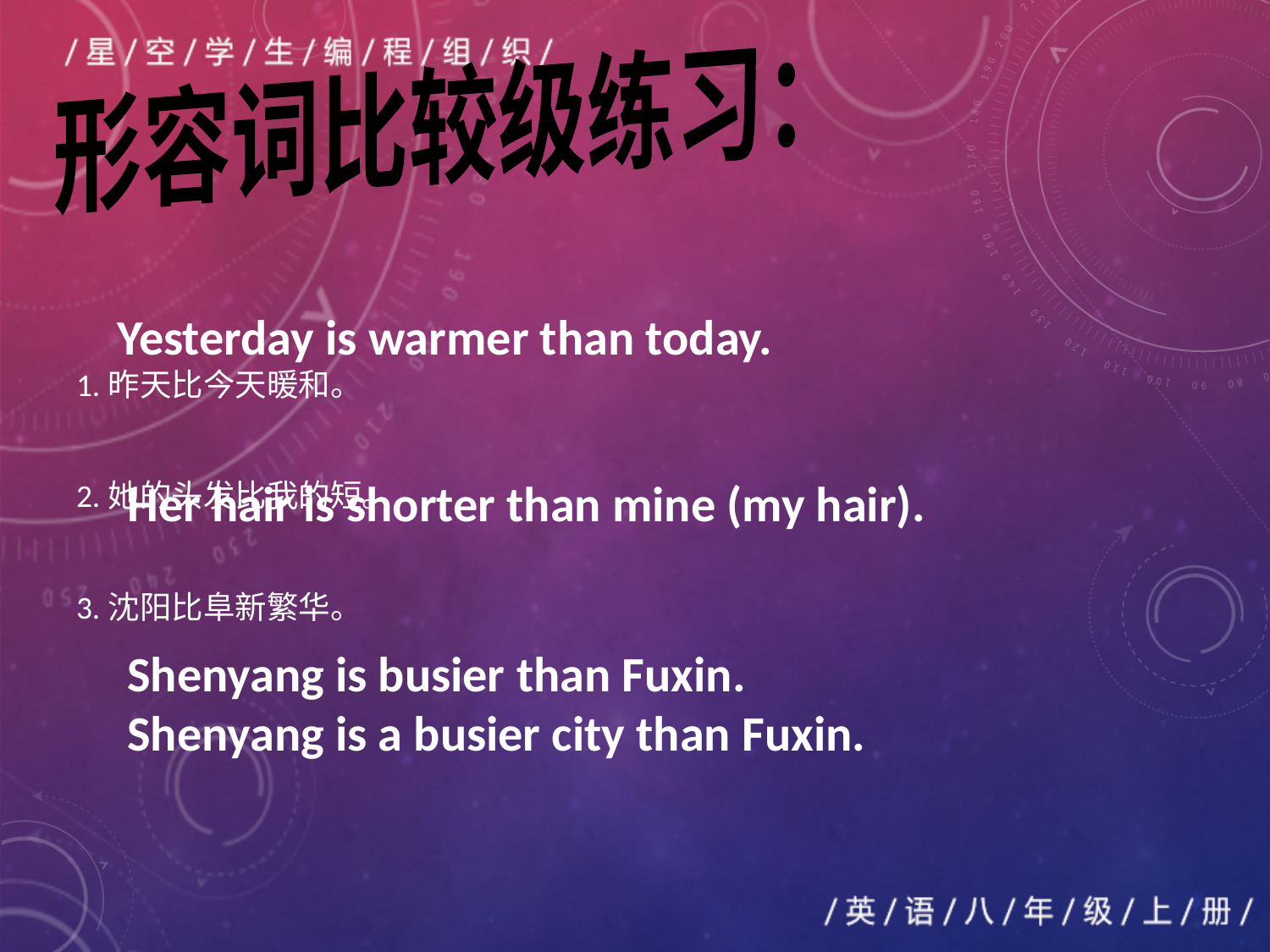

形容词比较级练习：
1.昨天比今天暖和。

2.她的头发比我的短。

3.沈阳比阜新繁华。

Yesterday is warmer than today.

Her hair is shorter than mine (my hair).
Shenyang is busier than Fuxin.
Shenyang is a busier city than Fuxin.